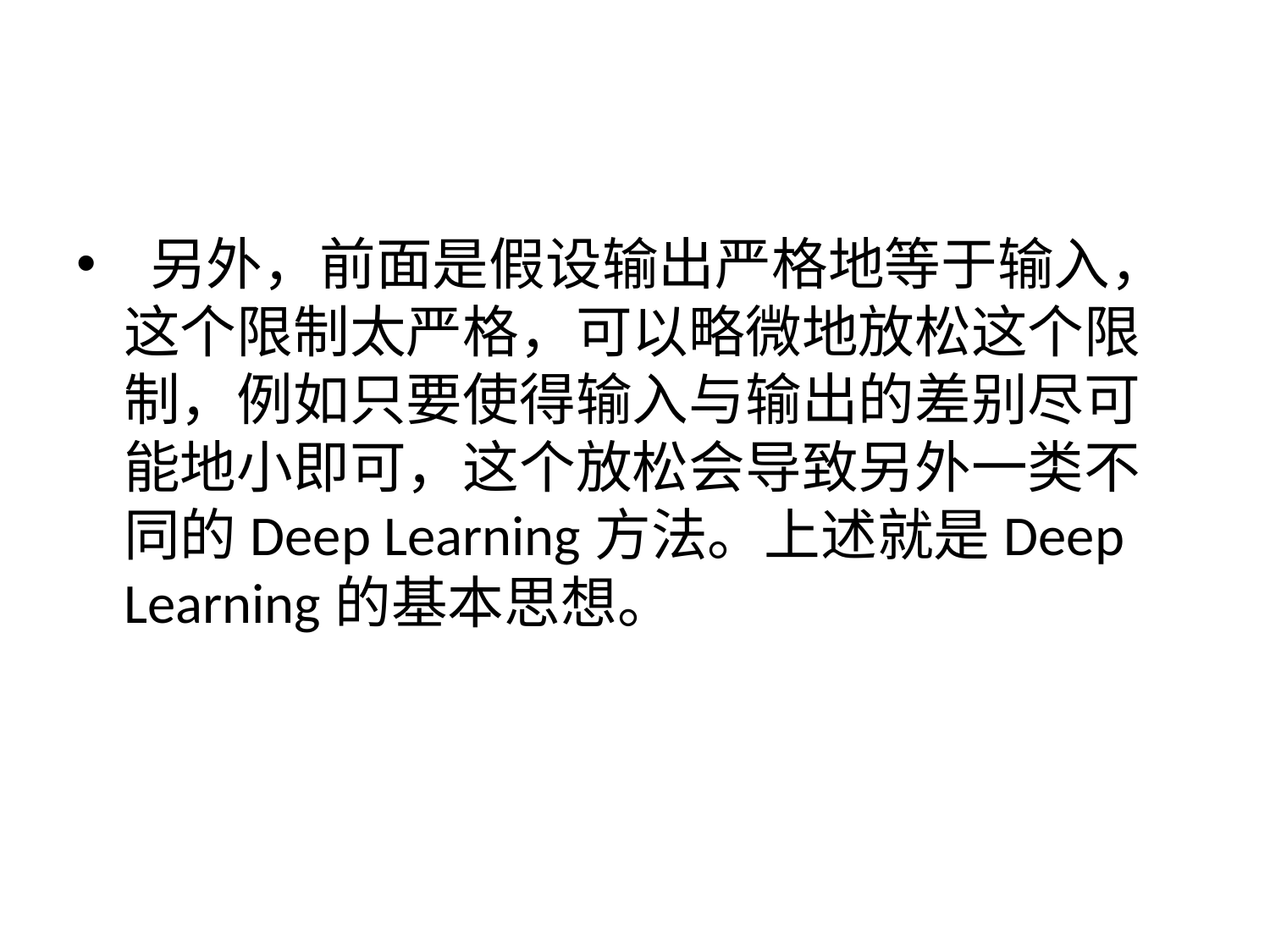

#
 另外，前面是假设输出严格地等于输入，这个限制太严格，可以略微地放松这个限制，例如只要使得输入与输出的差别尽可能地小即可，这个放松会导致另外一类不同的Deep Learning方法。上述就是Deep Learning的基本思想。